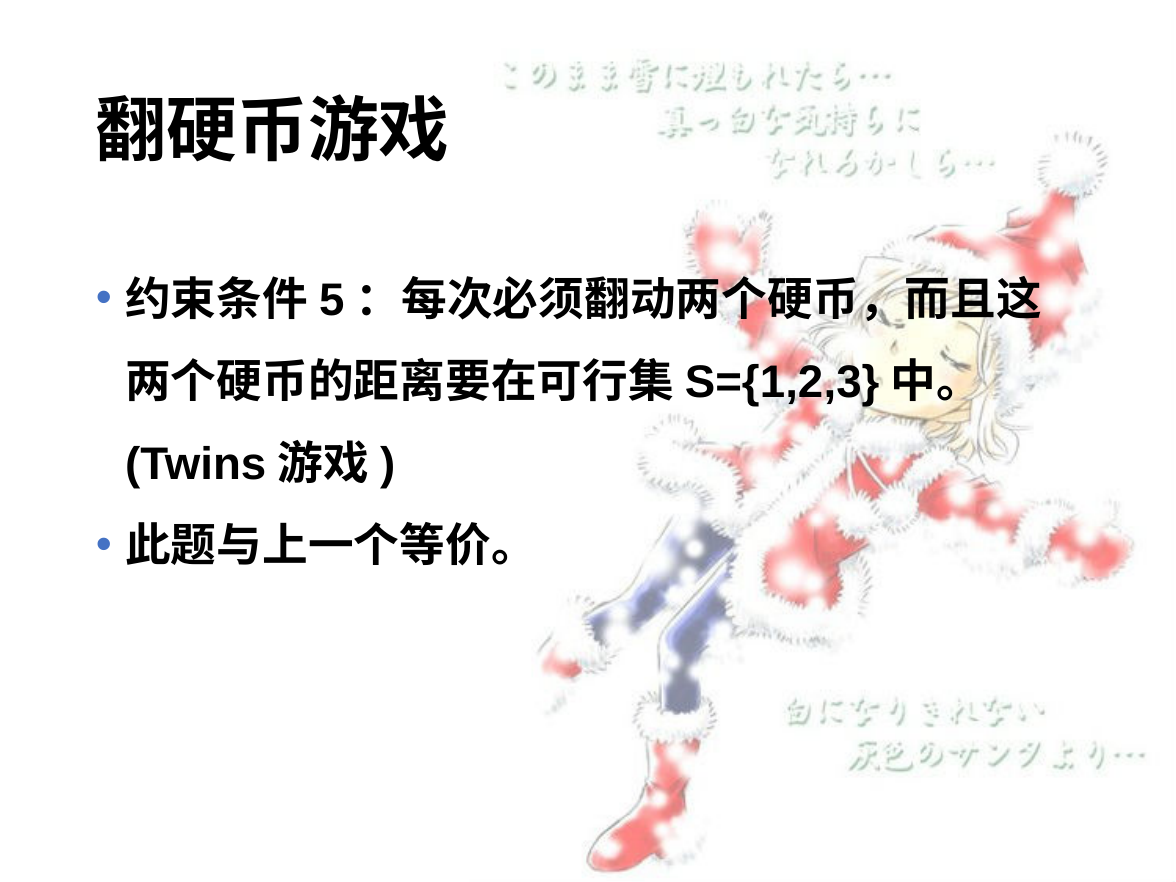

# 翻硬币游戏
约束条件5：每次必须翻动两个硬币，而且这两个硬币的距离要在可行集S={1,2,3}中。(Twins游戏)
此题与上一个等价。